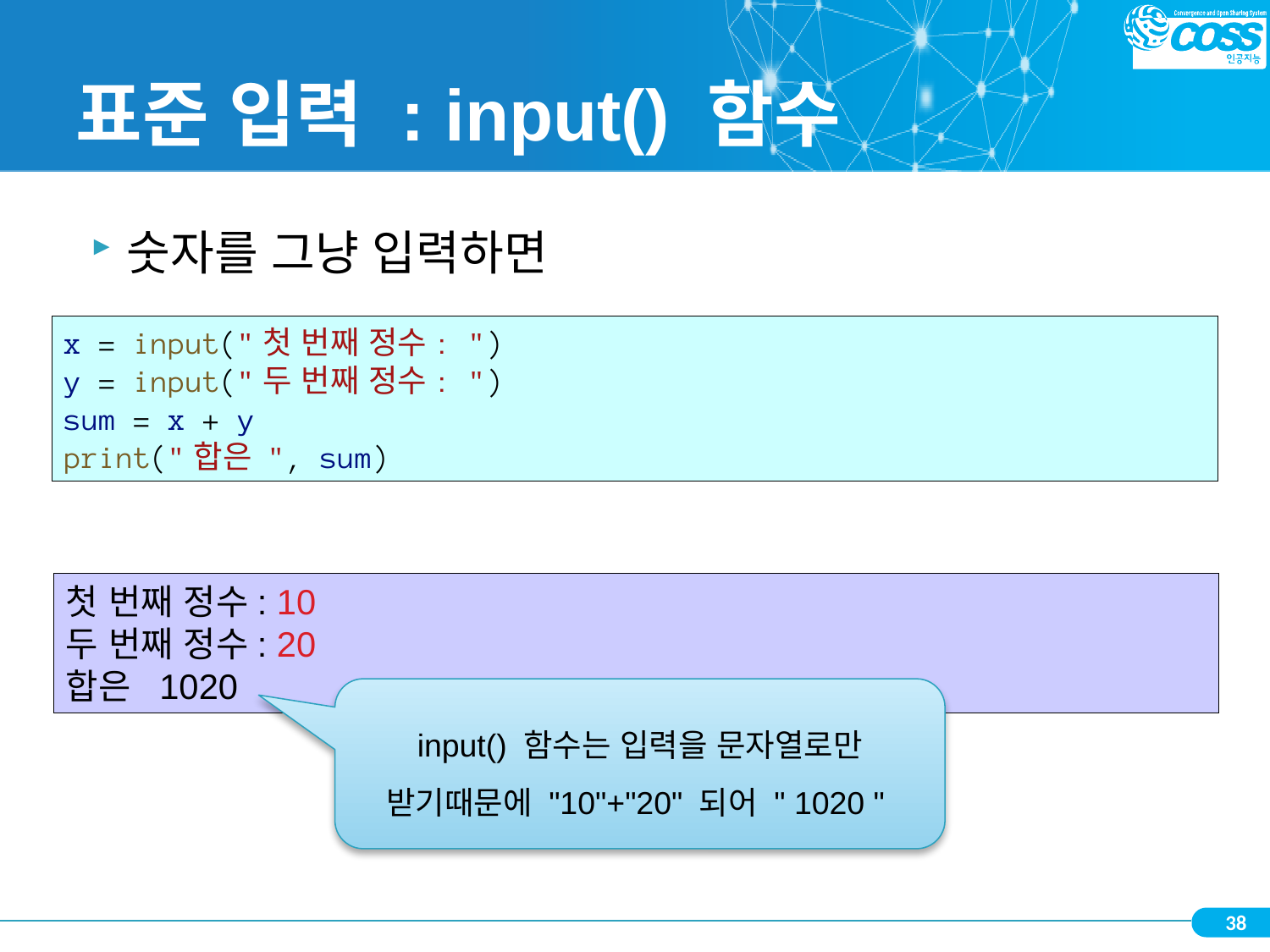

# 표준 입력 : input() 함수
숫자를 그냥 입력하면
x = input("첫 번째 정수: ")
y = input("두 번째 정수: ")
sum = x + y
print("합은 ", sum)
첫 번째 정수: 10
두 번째 정수: 20
합은  1020
input() 함수는 입력을 문자열로만
받기때문에 "10"+"20" 되어 " 1020 "